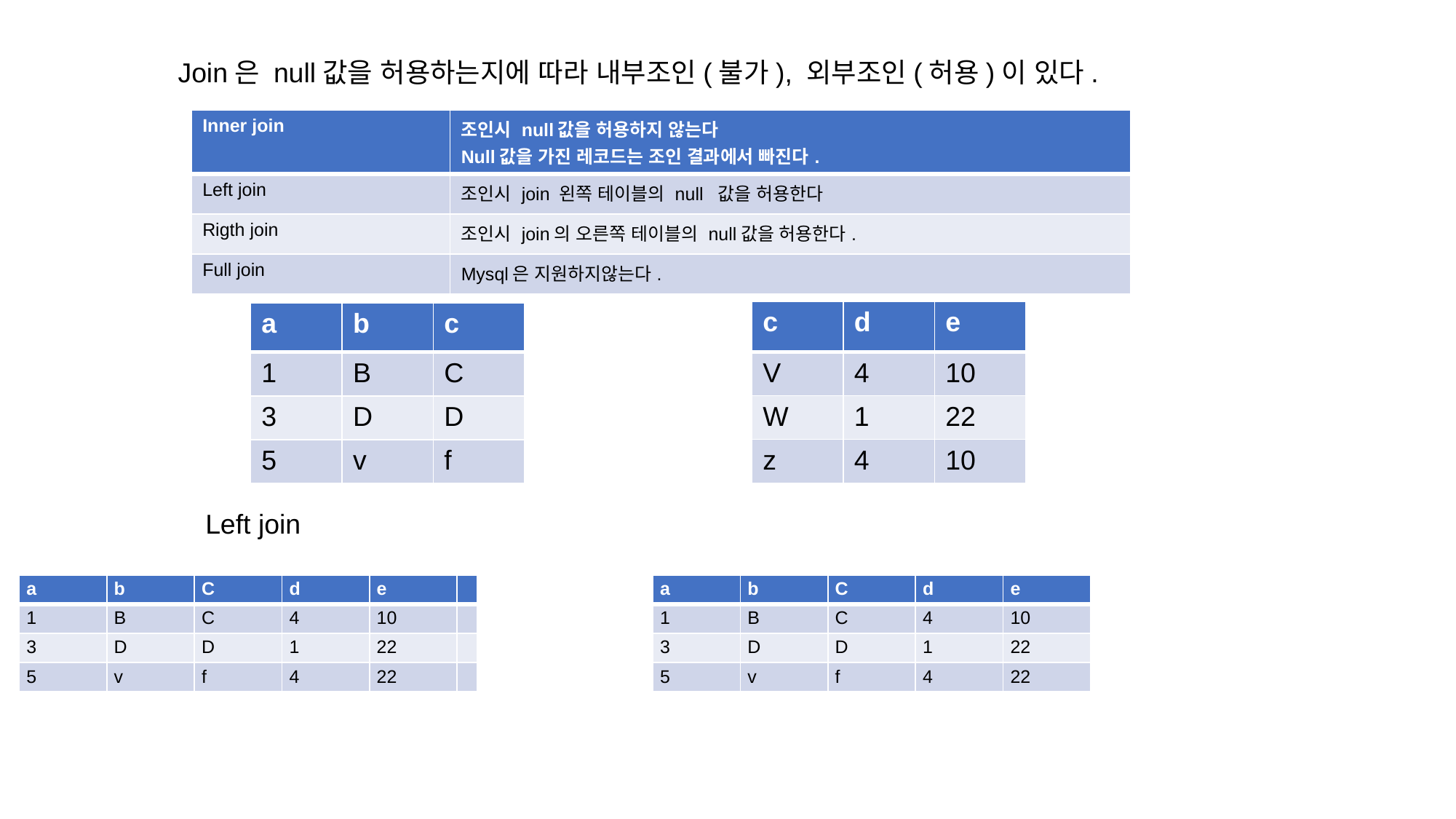

Join은 null값을 허용하는지에 따라 내부조인(불가), 외부조인(허용)이 있다.
| Inner join | 조인시 null값을 허용하지 않는다 Null값을 가진 레코드는 조인 결과에서 빠진다. |
| --- | --- |
| Left join | 조인시 join 왼쪽 테이블의 null 값을 허용한다 |
| Rigth join | 조인시 join의 오른쪽 테이블의 null값을 허용한다. |
| Full join | Mysql은 지원하지않는다. |
| c | d | e |
| --- | --- | --- |
| V | 4 | 10 |
| W | 1 | 22 |
| z | 4 | 10 |
| a | b | c |
| --- | --- | --- |
| 1 | B | C |
| 3 | D | D |
| 5 | v | f |
Left join
| a | b | C | d | e |  |
| --- | --- | --- | --- | --- | --- |
| 1 | B | C | 4 | 10 |  |
| 3 | D | D | 1 | 22 |  |
| 5 | v | f | 4 | 22 |  |
| a | b | C | d | e |
| --- | --- | --- | --- | --- |
| 1 | B | C | 4 | 10 |
| 3 | D | D | 1 | 22 |
| 5 | v | f | 4 | 22 |